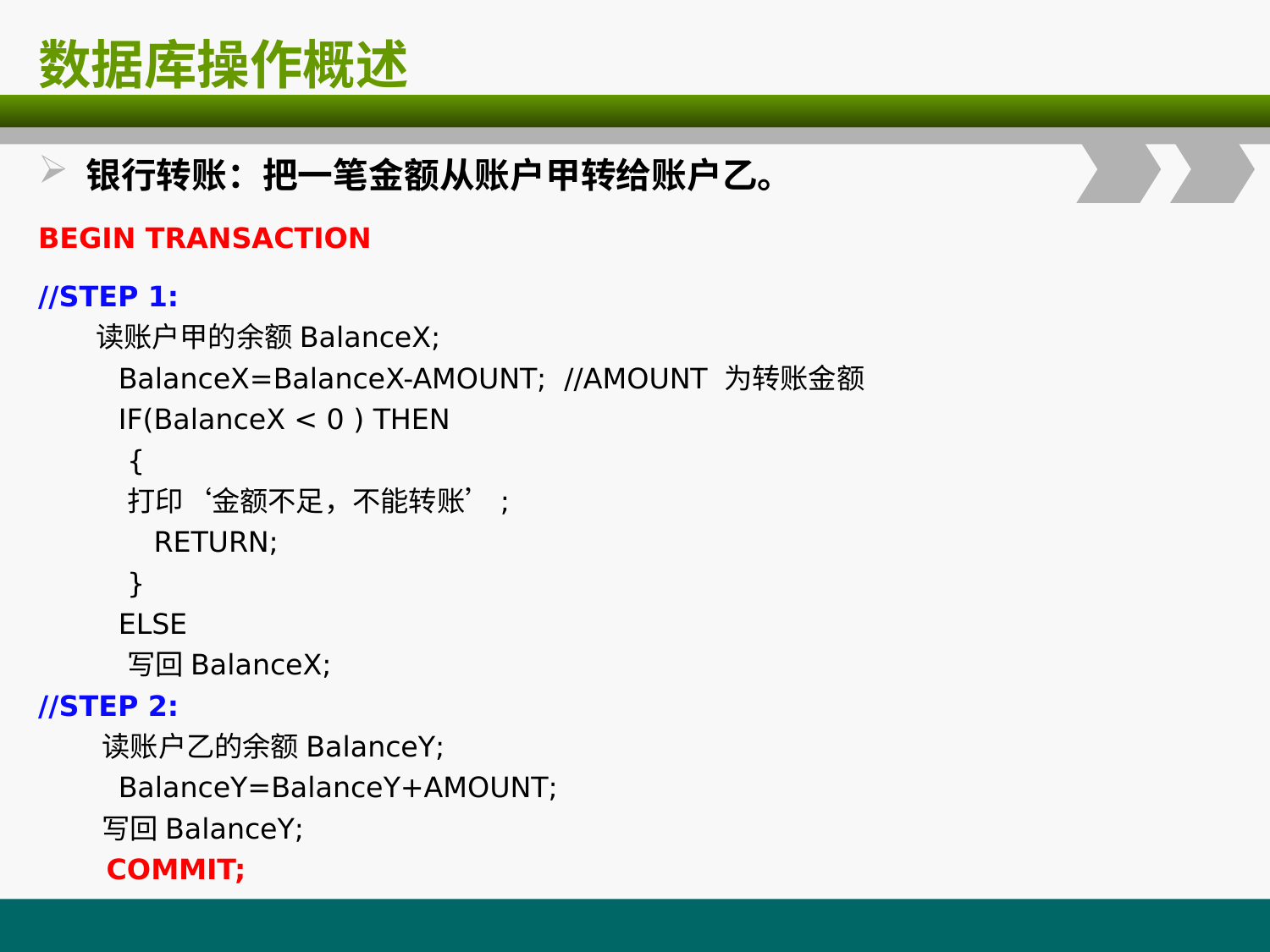

# 数据库操作概述
银行转账：把一笔金额从账户甲转给账户乙。
BEGIN TRANSACTION
//STEP 1:
        读账户甲的余额BalanceX;
         BalanceX=BalanceX-AMOUNT;  //AMOUNT 为转账金额
         IF(BalanceX < 0 ) THEN
          {
             打印‘金额不足，不能转账’;
             RETURN;
          }
         ELSE
             写回BalanceX;
//STEP 2:
         读账户乙的余额BalanceY;
         BalanceY=BalanceY+AMOUNT;
         写回BalanceY;
       COMMIT;